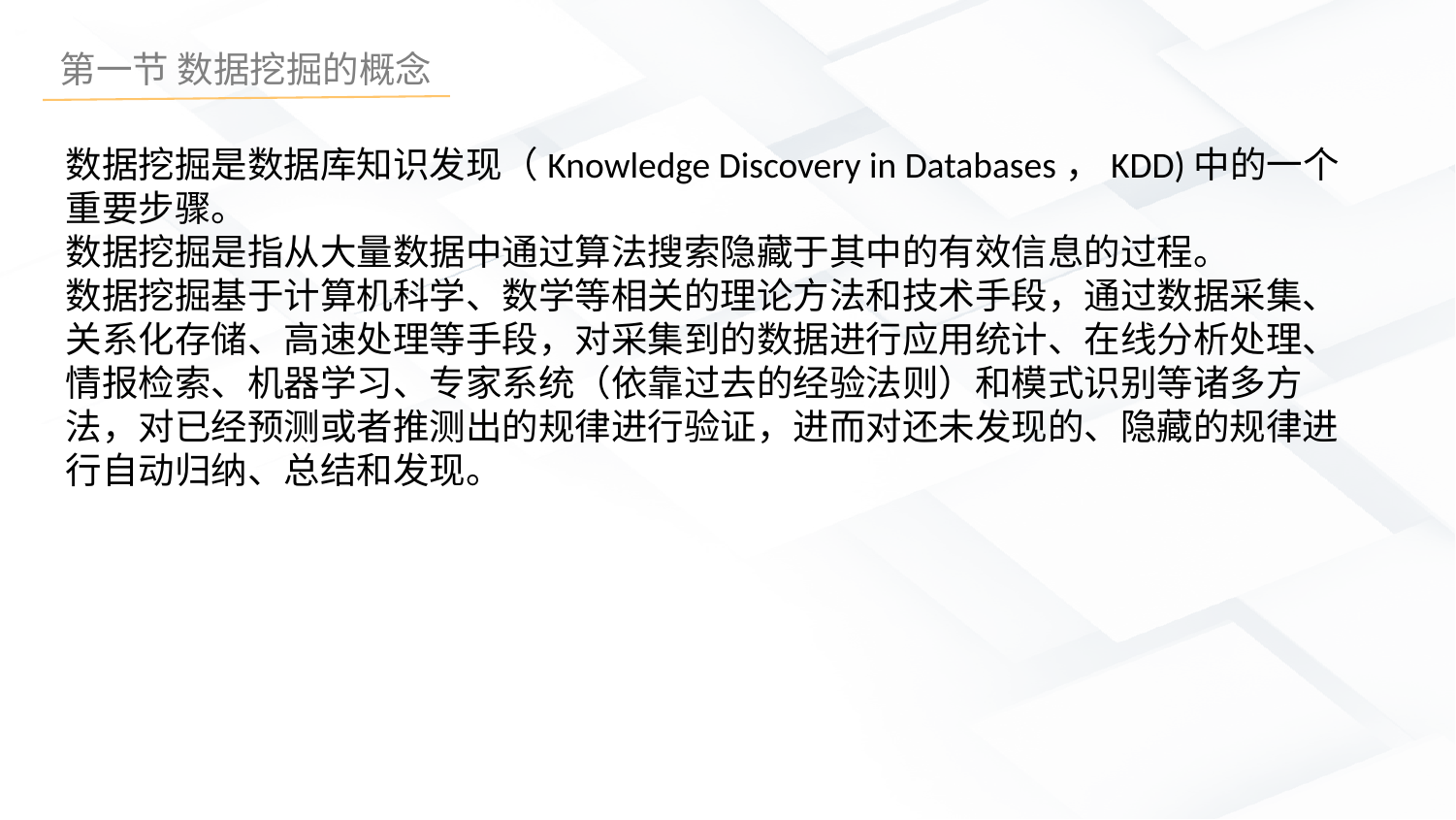

数据挖掘是数据库知识发现（Knowledge Discovery in Databases，KDD)中的一个重要步骤。
数据挖掘是指从大量数据中通过算法搜索隐藏于其中的有效信息的过程。
数据挖掘基于计算机科学、数学等相关的理论方法和技术手段，通过数据采集、关系化存储、高速处理等手段，对采集到的数据进行应用统计、在线分析处理、情报检索、机器学习、专家系统（依靠过去的经验法则）和模式识别等诸多方法，对已经预测或者推测出的规律进行验证，进而对还未发现的、隐藏的规律进行自动归纳、总结和发现。